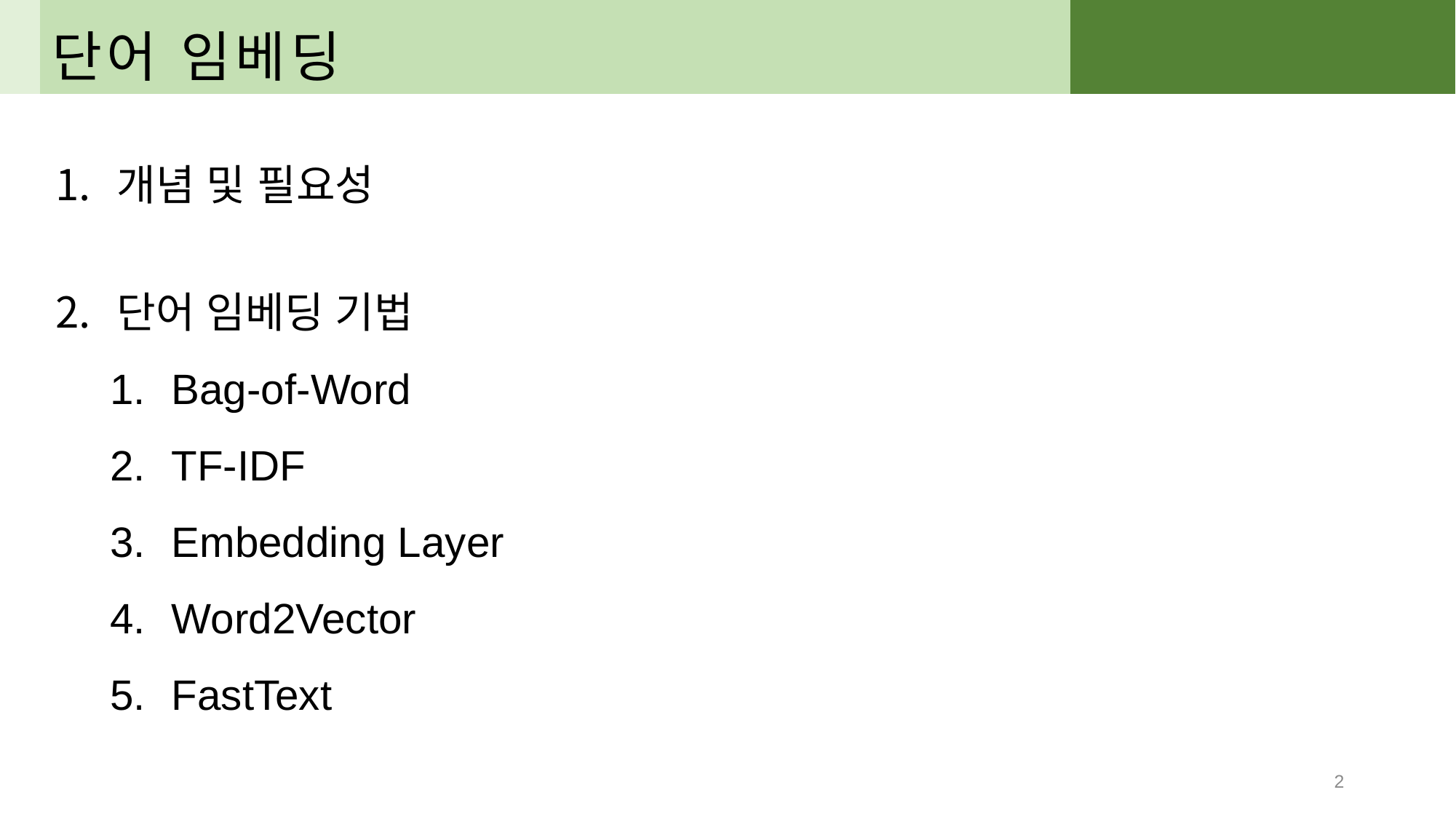

단어 임베딩

개념 및 필요성

단어 임베딩 기법
Bag-of-Word
TF-IDF
Embedding Layer
Word2Vector
FastText
2